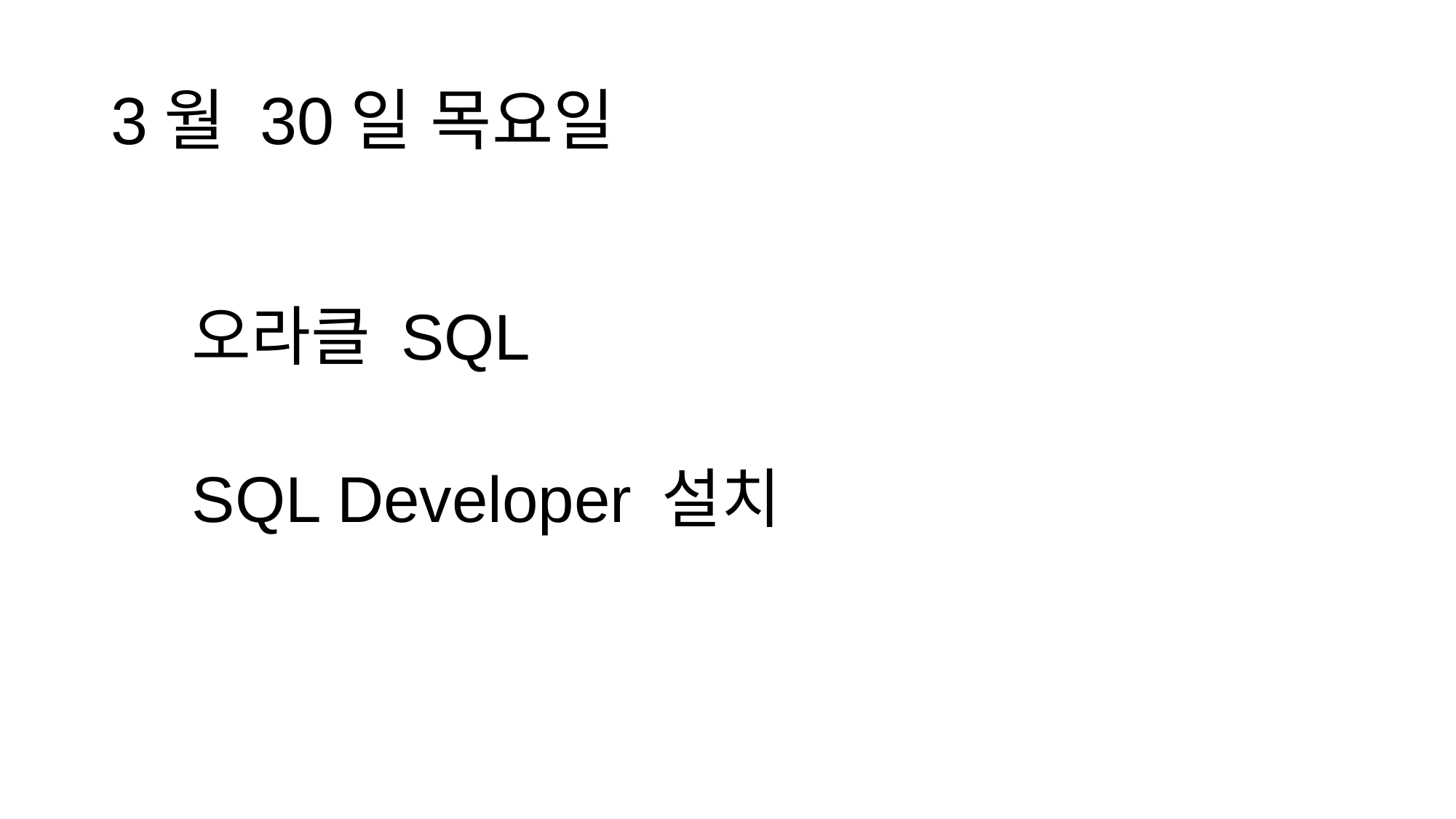

# 3월 30일 목요일
오라클 SQL

SQL Developer 설치